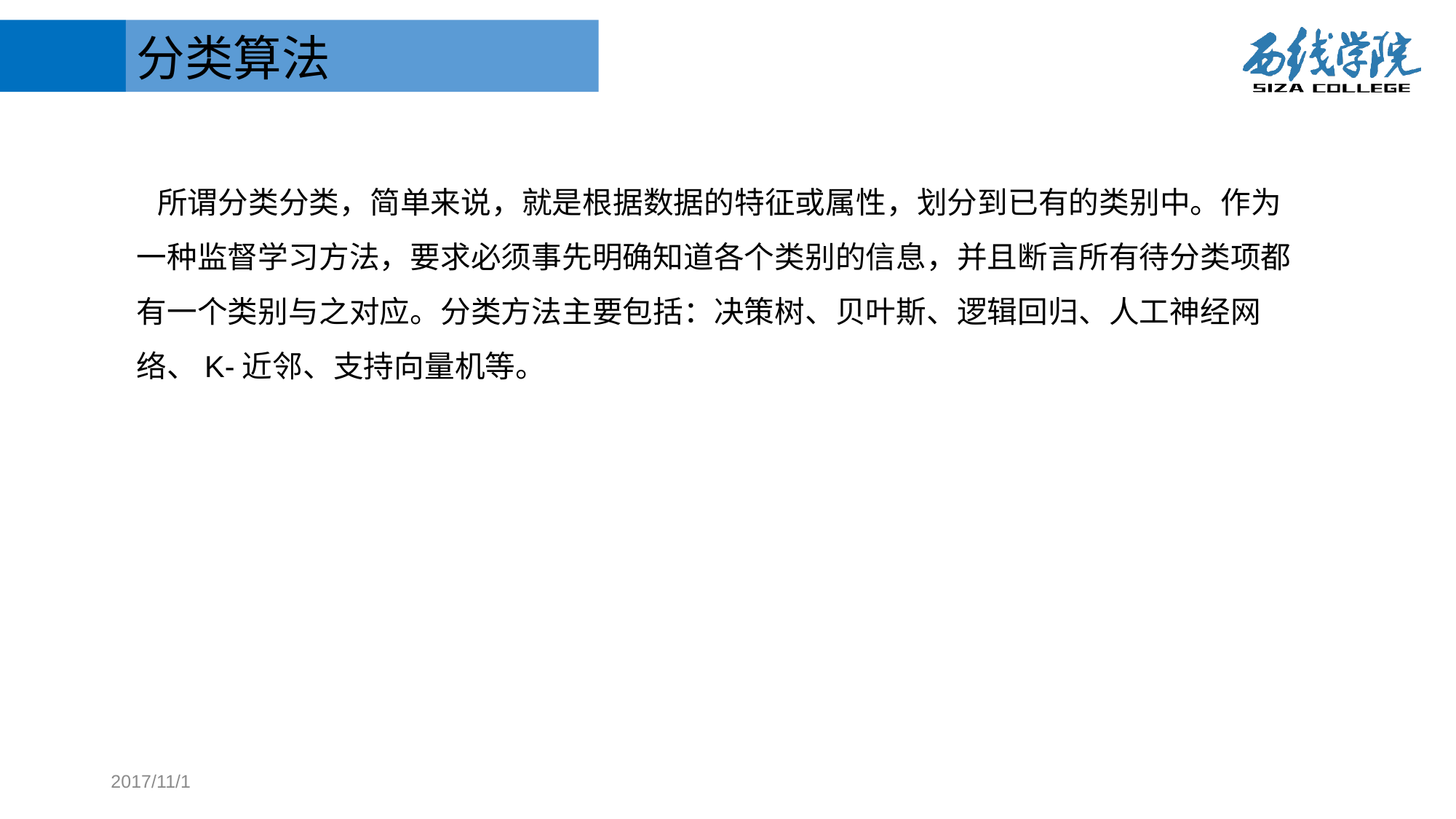

分类算法
  所谓分类分类，简单来说，就是根据数据的特征或属性，划分到已有的类别中。作为一种监督学习方法，要求必须事先明确知道各个类别的信息，并且断言所有待分类项都有一个类别与之对应。分类方法主要包括：决策树、贝叶斯、逻辑回归、人工神经网络、K-近邻、支持向量机等。
2017/11/1